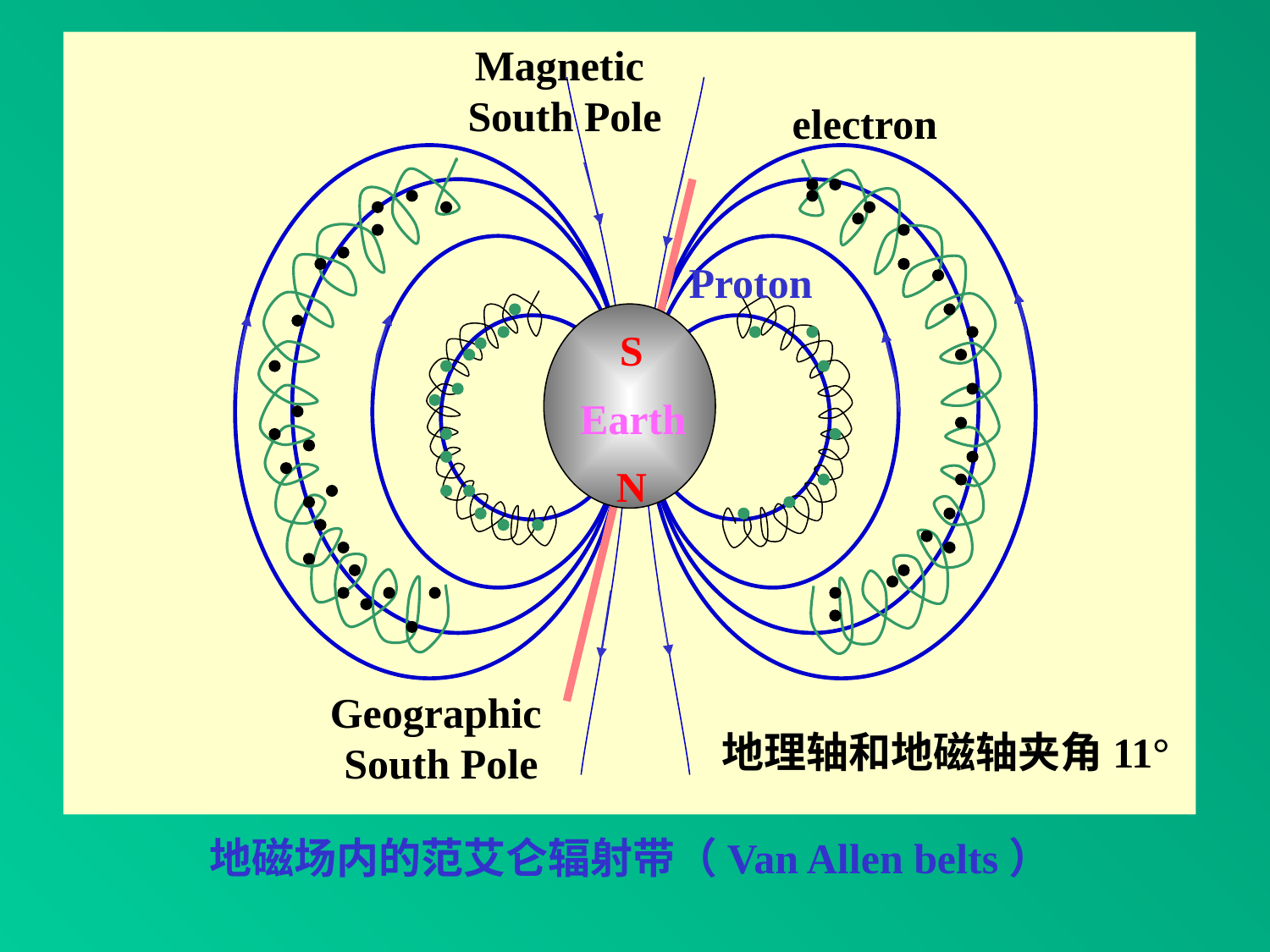

electron

Proton

S

Earth

N

Magnetic
 South Pole
Geographic
 South Pole
地理轴和地磁轴夹角11°
地磁场内的范艾仑辐射带（Van Allen belts）